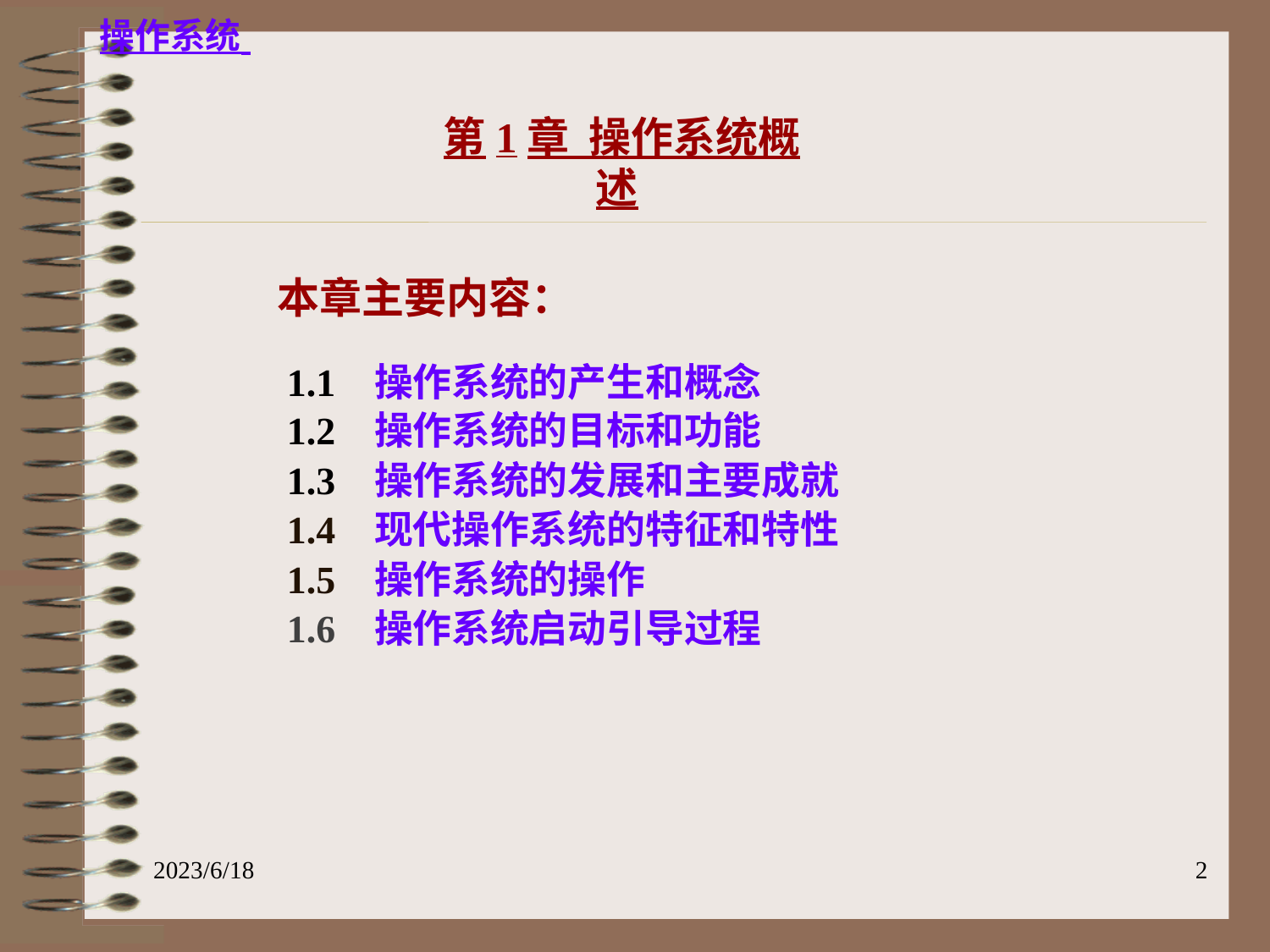

第1章  操作系统概述
本章主要内容：

 1.1   操作系统的产生和概念
 1.2   操作系统的目标和功能
 1.3   操作系统的发展和主要成就
 1.4   现代操作系统的特征和特性
 1.5   操作系统的操作
 1.6   操作系统启动引导过程
2023/6/18
2